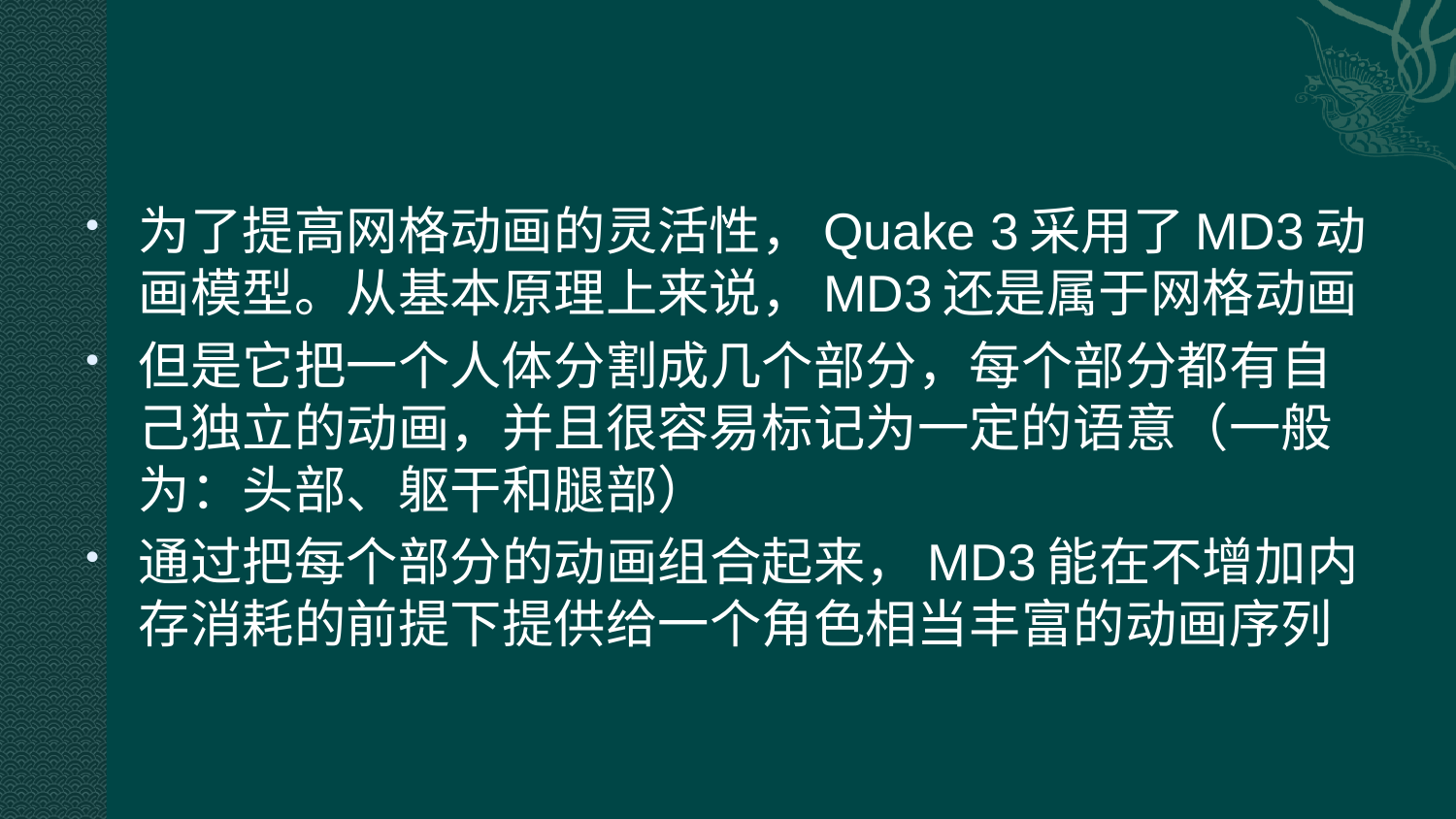

#
为了提高网格动画的灵活性，Quake 3采用了MD3动画模型。从基本原理上来说，MD3还是属于网格动画
但是它把一个人体分割成几个部分，每个部分都有自己独立的动画，并且很容易标记为一定的语意（一般为：头部、躯干和腿部）
通过把每个部分的动画组合起来，MD3能在不增加内存消耗的前提下提供给一个角色相当丰富的动画序列